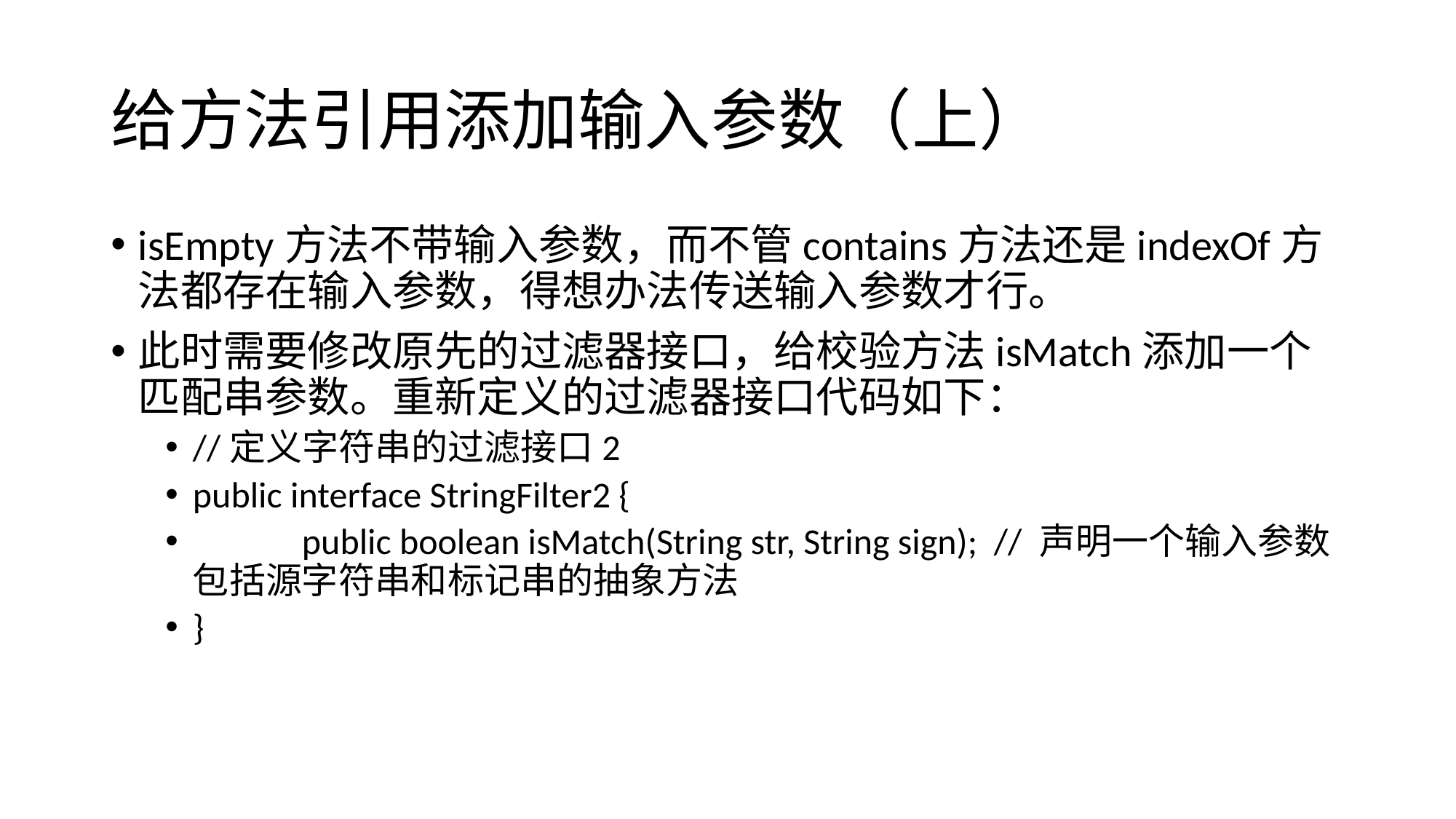

# 给方法引用添加输入参数（上）
isEmpty方法不带输入参数，而不管contains方法还是indexOf方法都存在输入参数，得想办法传送输入参数才行。
此时需要修改原先的过滤器接口，给校验方法isMatch添加一个匹配串参数。重新定义的过滤器接口代码如下：
//定义字符串的过滤接口2
public interface StringFilter2 {
	public boolean isMatch(String str, String sign);  // 声明一个输入参数包括源字符串和标记串的抽象方法
}